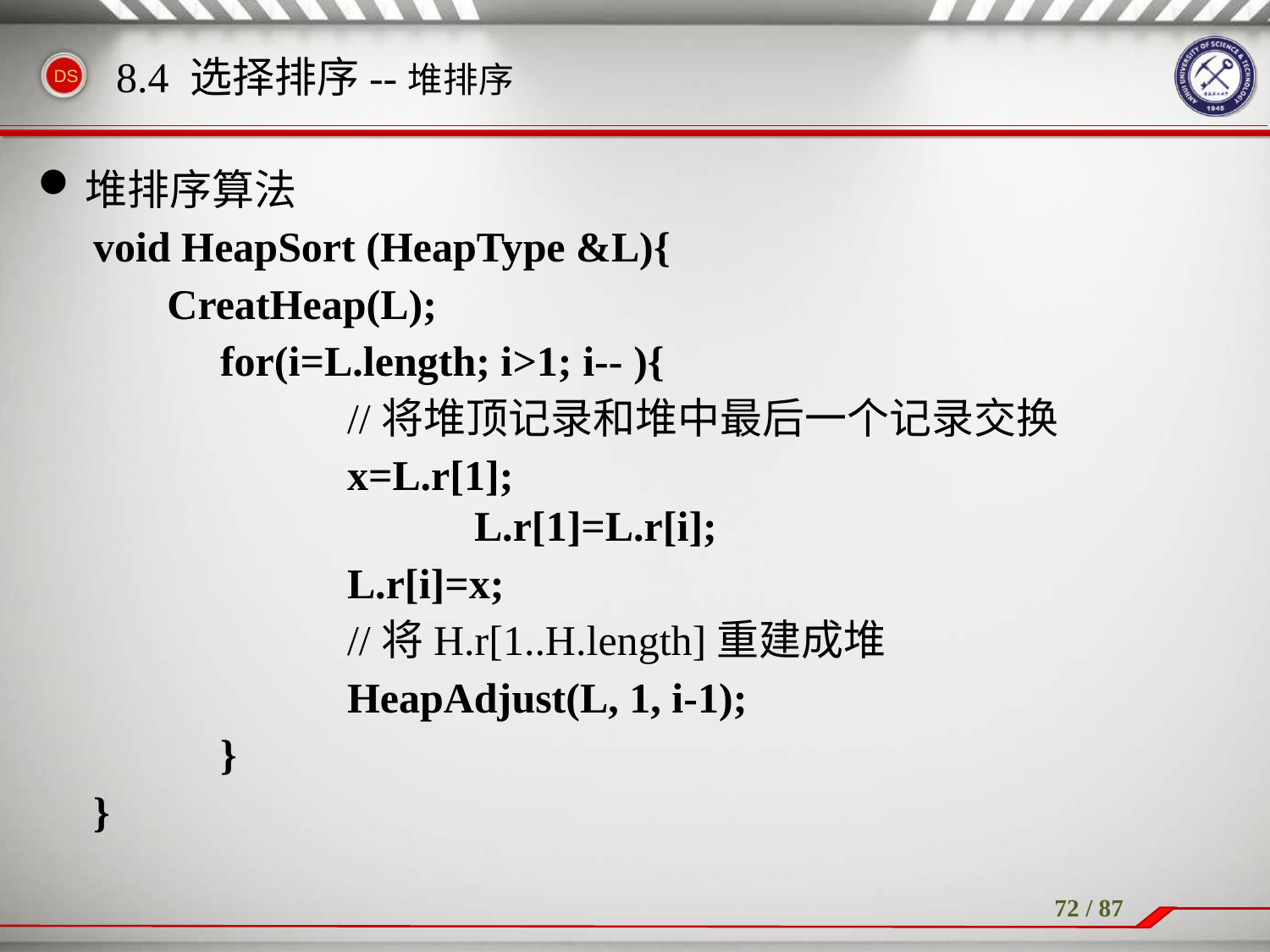

堆排序算法
void HeapSort (HeapType &L){
 CreatHeap(L);
	for(i=L.length; i>1; i-- ){
		//将堆顶记录和堆中最后一个记录交换
		x=L.r[1]; 		 						L.r[1]=L.r[i];
		L.r[i]=x;
	           	//将H.r[1..H.length]重建成堆
		HeapAdjust(L, 1, i-1);
	}
}
8.4 选择排序--堆排序